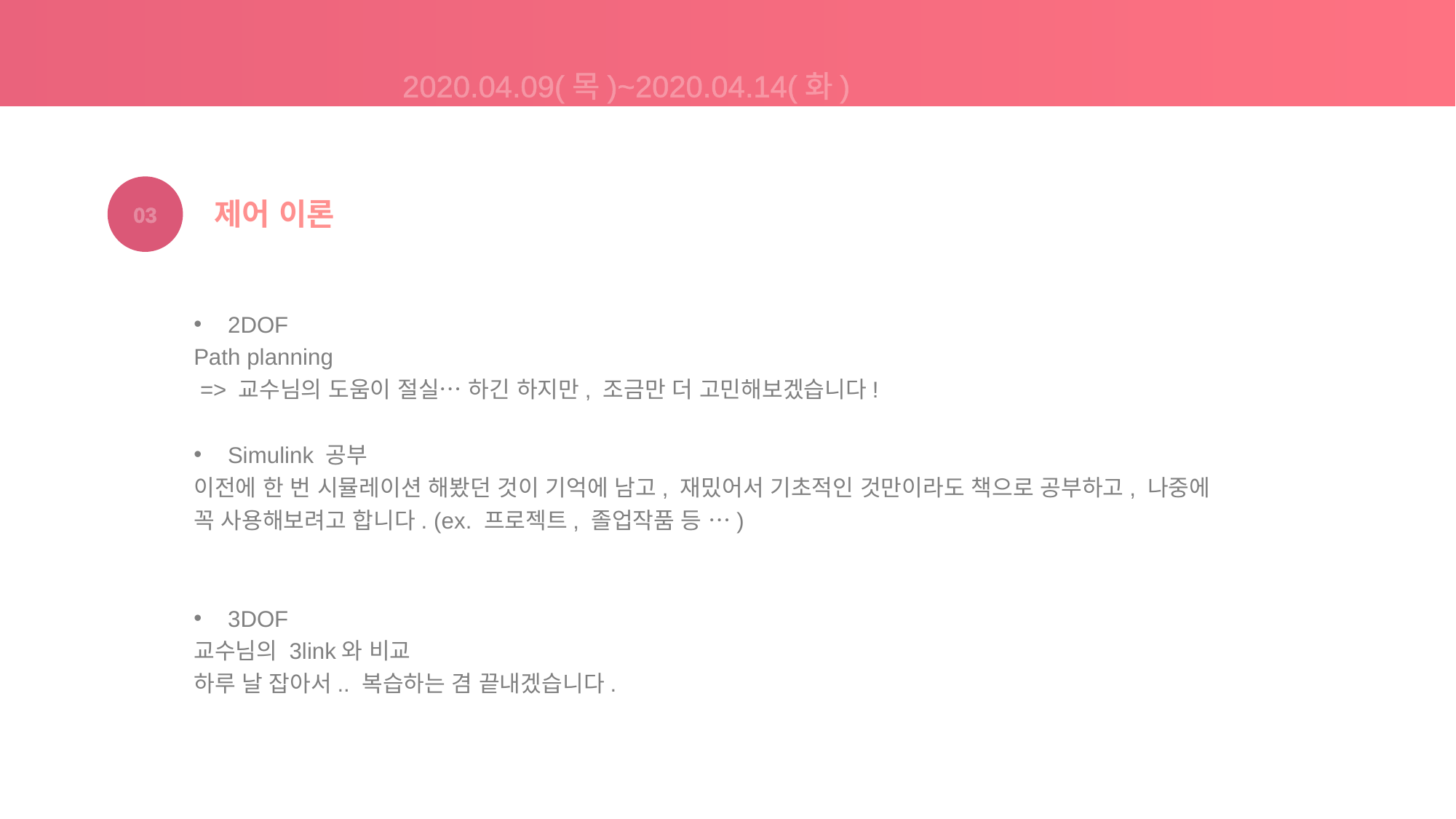

2020.04.09(목)~2020.04.14(화)
03
제어 이론
2DOF
Path planning
 => 교수님의 도움이 절실… 하긴 하지만, 조금만 더 고민해보겠습니다!

Simulink 공부
이전에 한 번 시뮬레이션 해봤던 것이 기억에 남고, 재밌어서 기초적인 것만이라도 책으로 공부하고, 나중에 꼭 사용해보려고 합니다. (ex. 프로젝트, 졸업작품 등 …)

3DOF
교수님의 3link와 비교
하루 날 잡아서.. 복습하는 겸 끝내겠습니다.